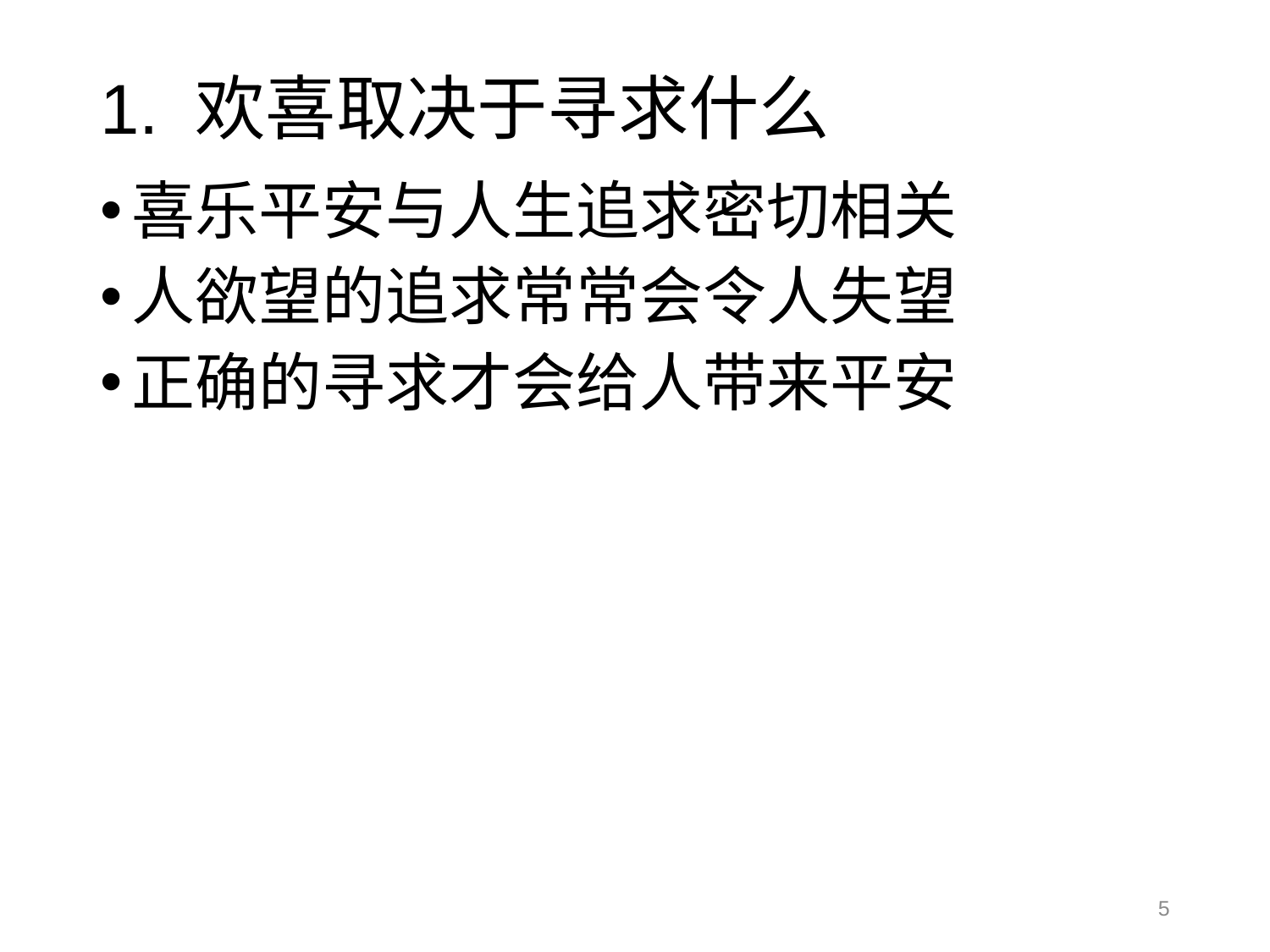

# 1. 欢喜取决于寻求什么
喜乐平安与人生追求密切相关
人欲望的追求常常会令人失望
正确的寻求才会给人带来平安

5